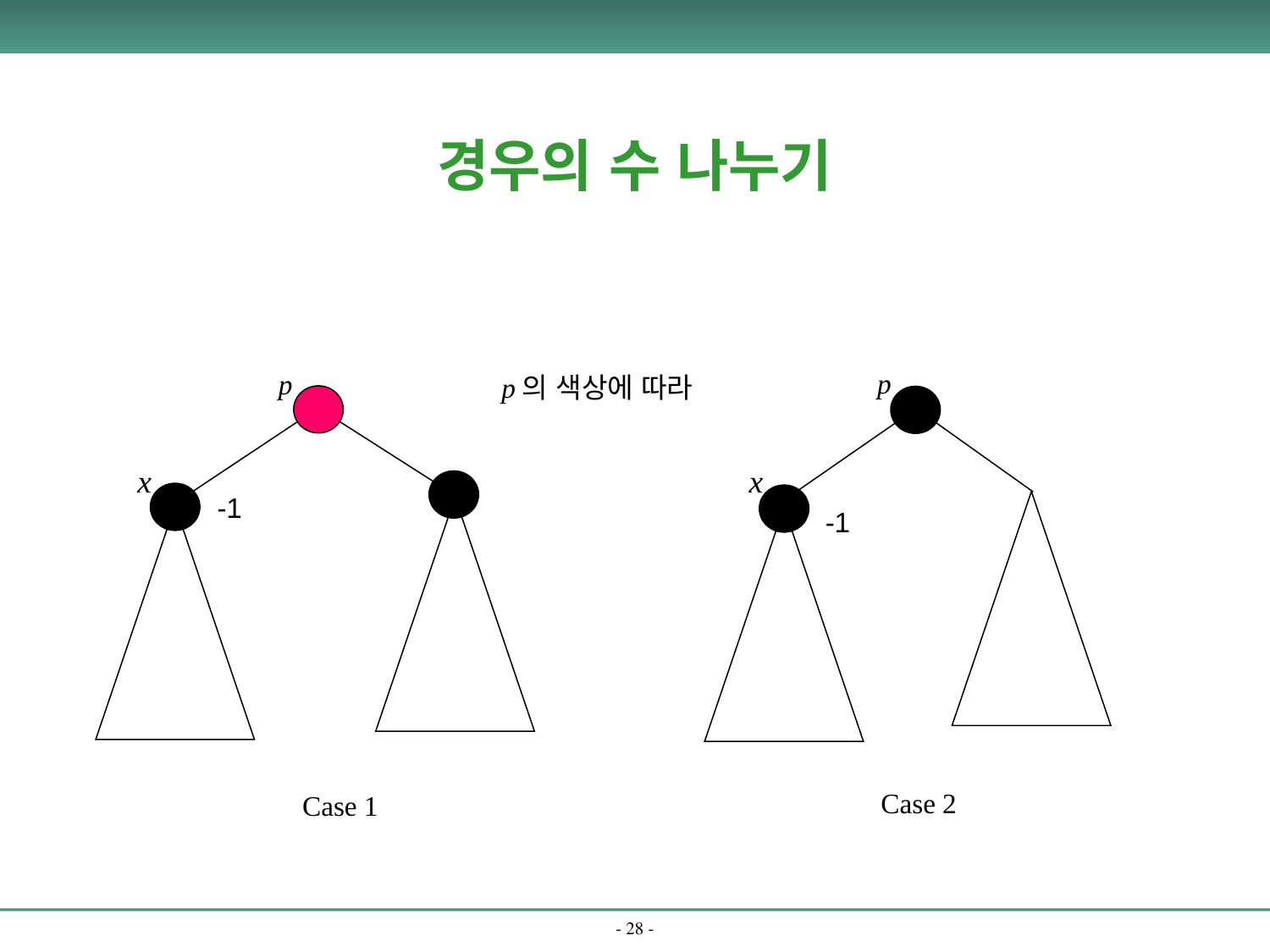

경우의 수 나누기
p
p
p의 색상에 따라

x

-1

Case 1

x

-1

Case 2